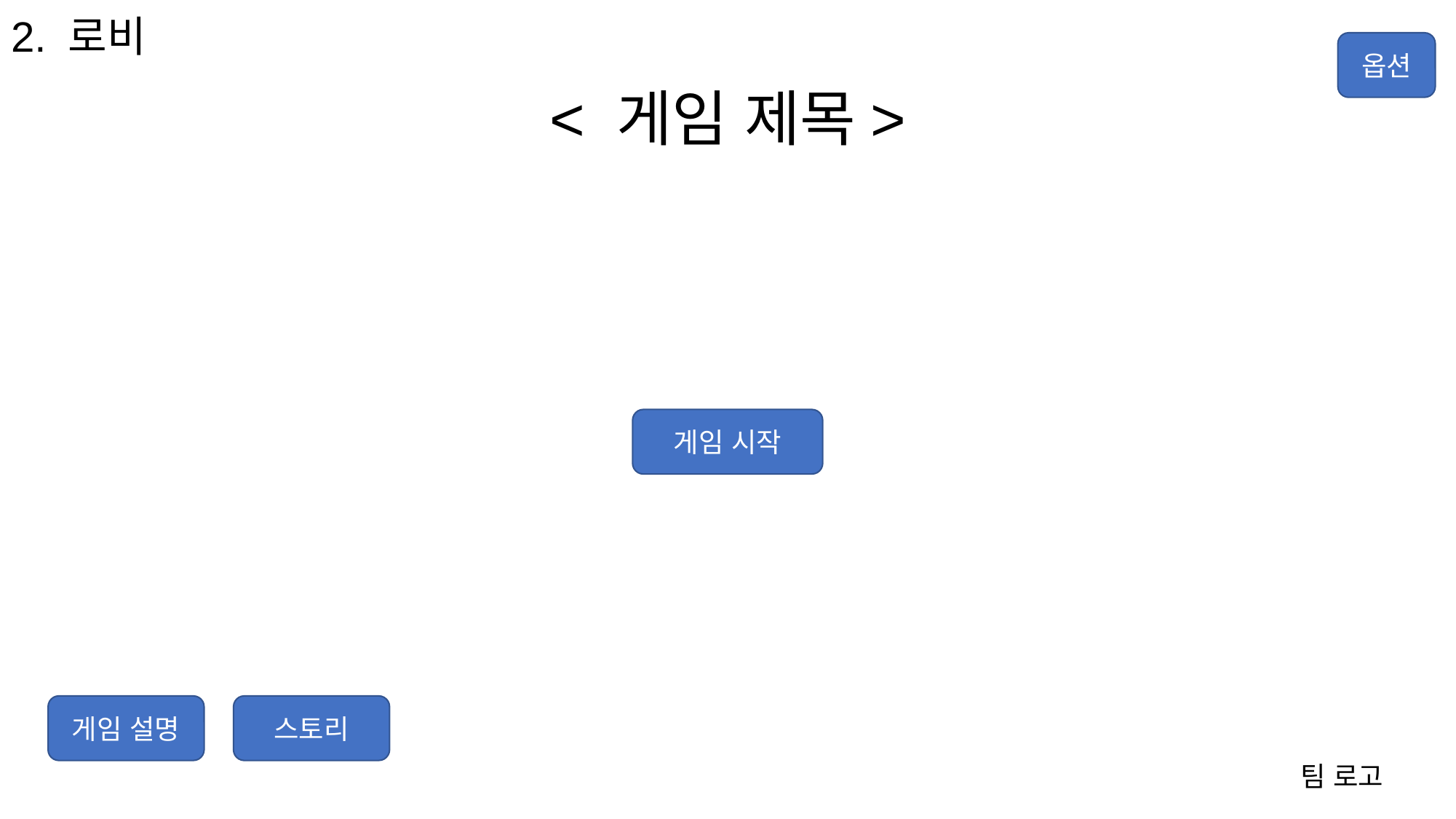

# 2. 로비
옵션
< 게임 제목>
게임 시작
게임 설명
스토리
팀 로고